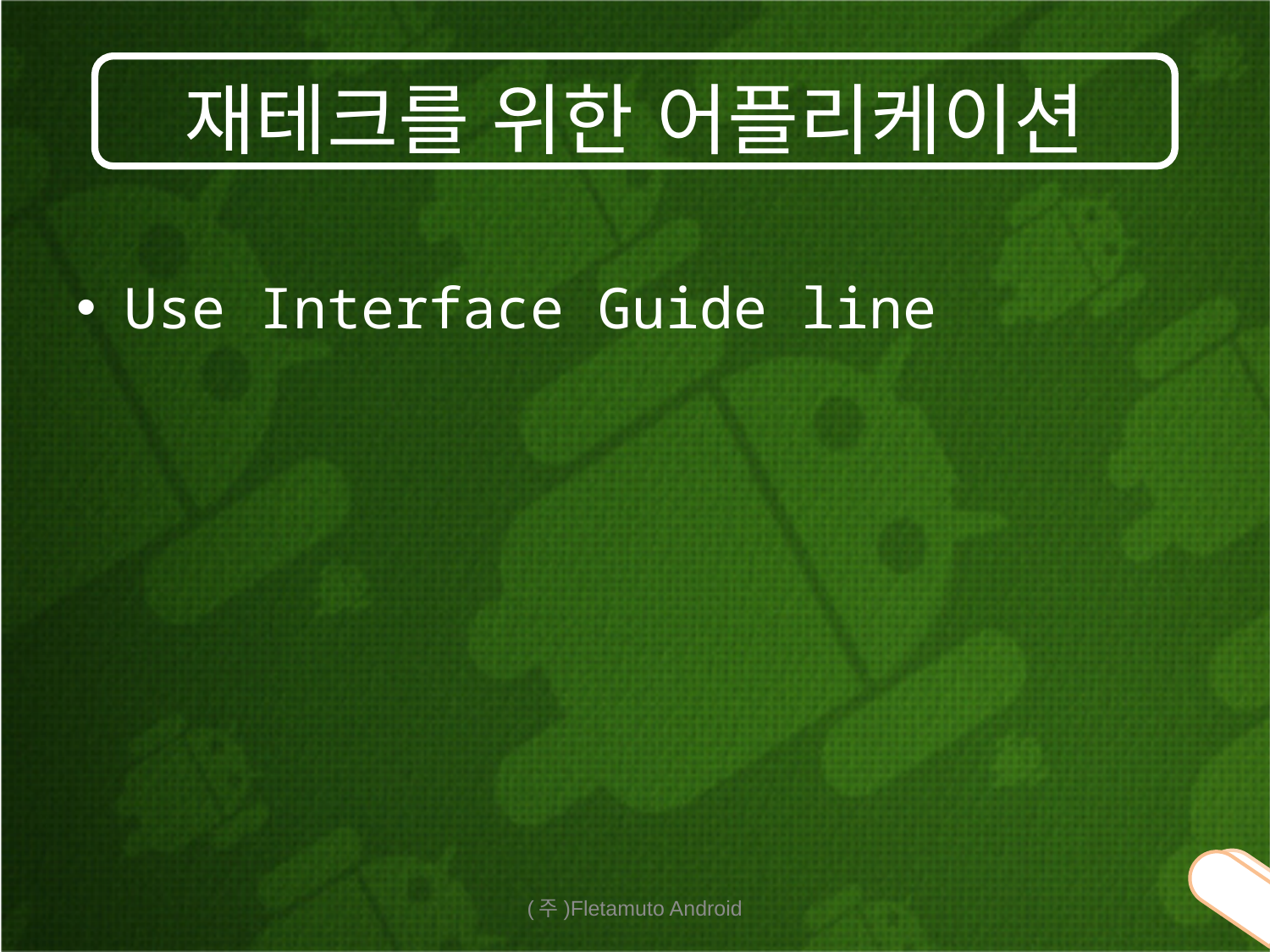

# 재테크를 위한 어플리케이션
Use Interface Guide line

(주)Fletamuto Android